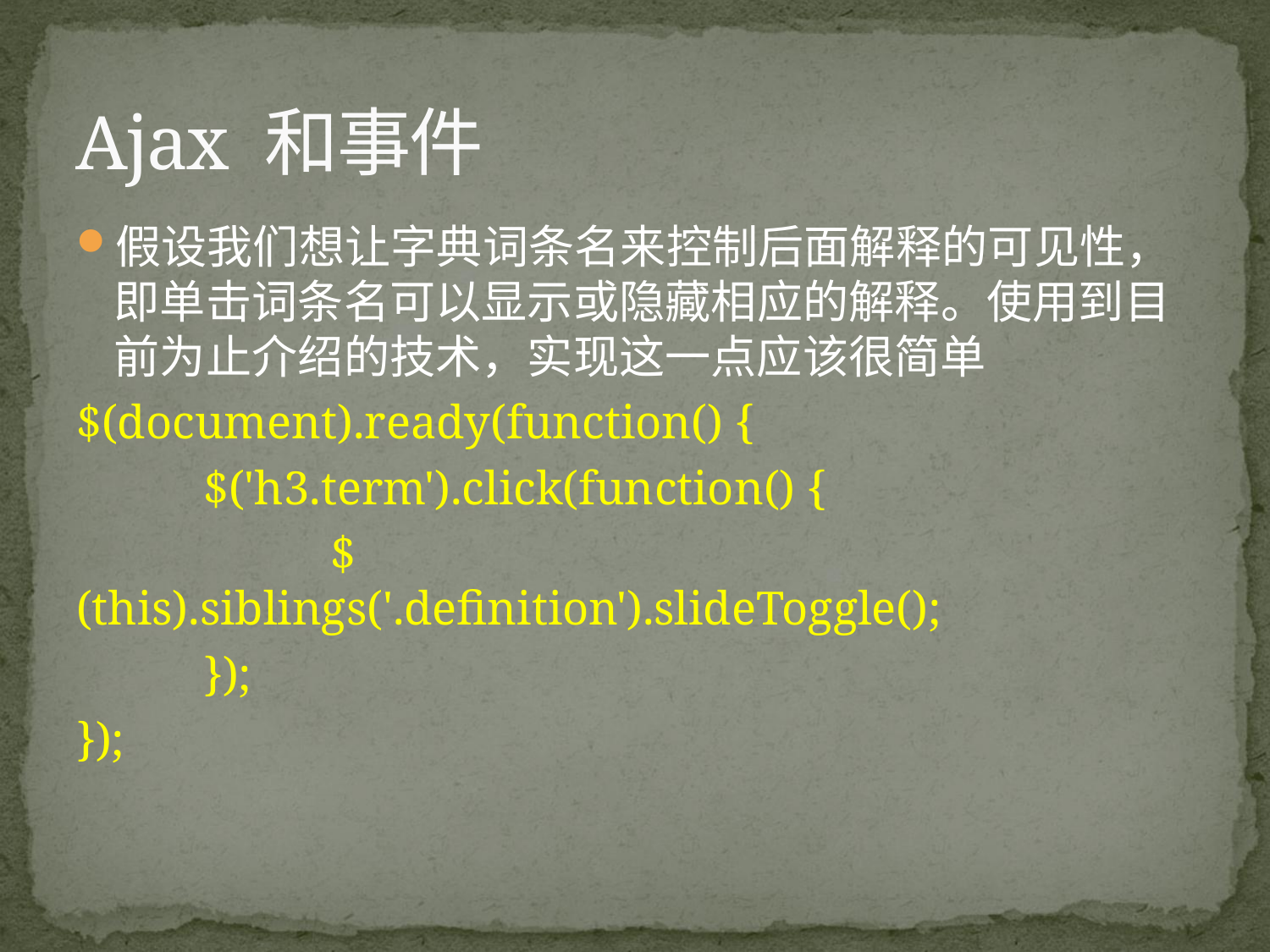

# Ajax 和事件
假设我们想让字典词条名来控制后面解释的可见性，即单击词条名可以显示或隐藏相应的解释。使用到目前为止介绍的技术，实现这一点应该很简单
$(document).ready(function() {
	$('h3.term').click(function() {
		$(this).siblings('.definition').slideToggle();
	});
});